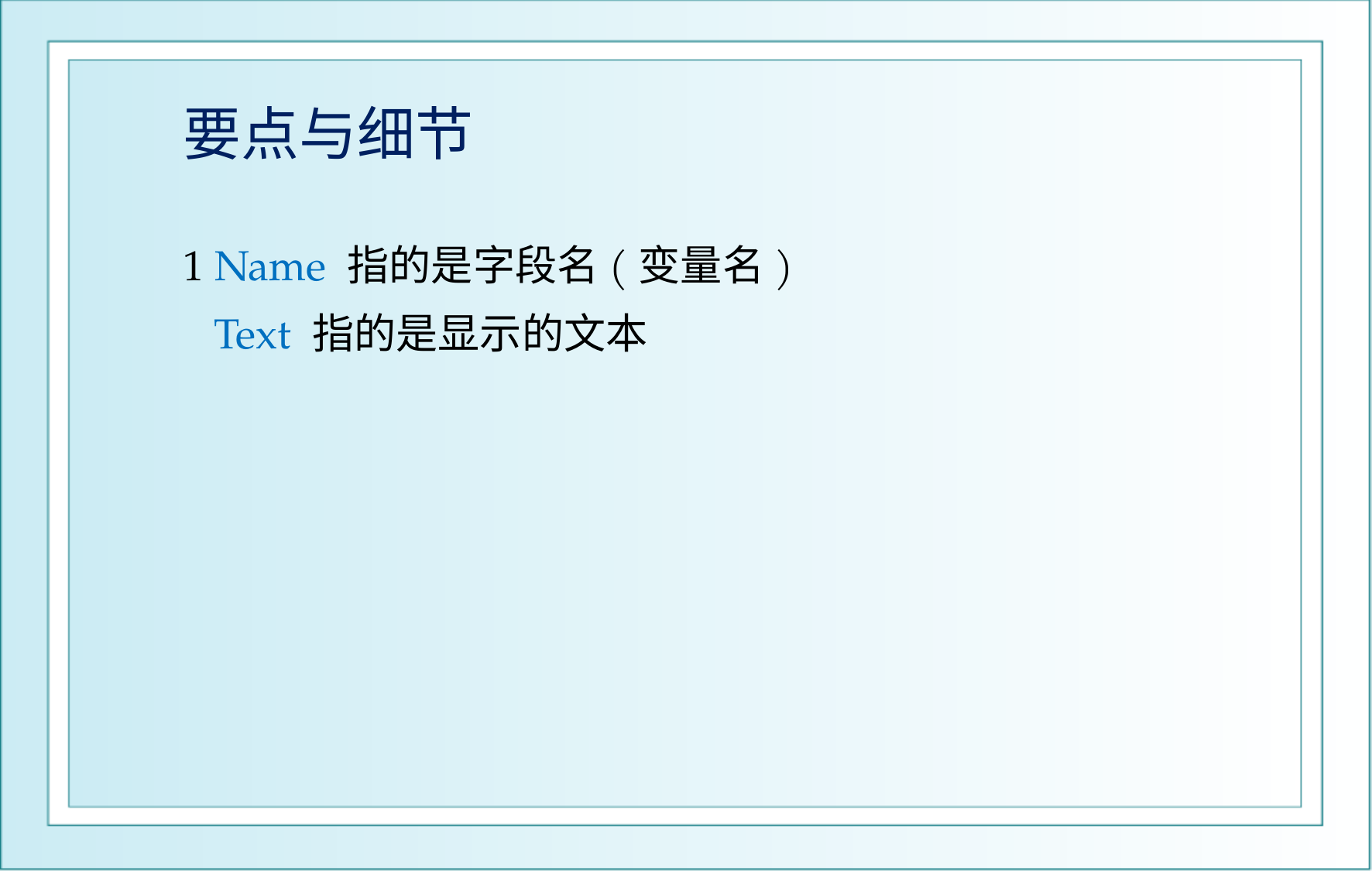

# 要点与细节
1 Name 指的是字段名(变量名)
   Text 指的是显示的文本